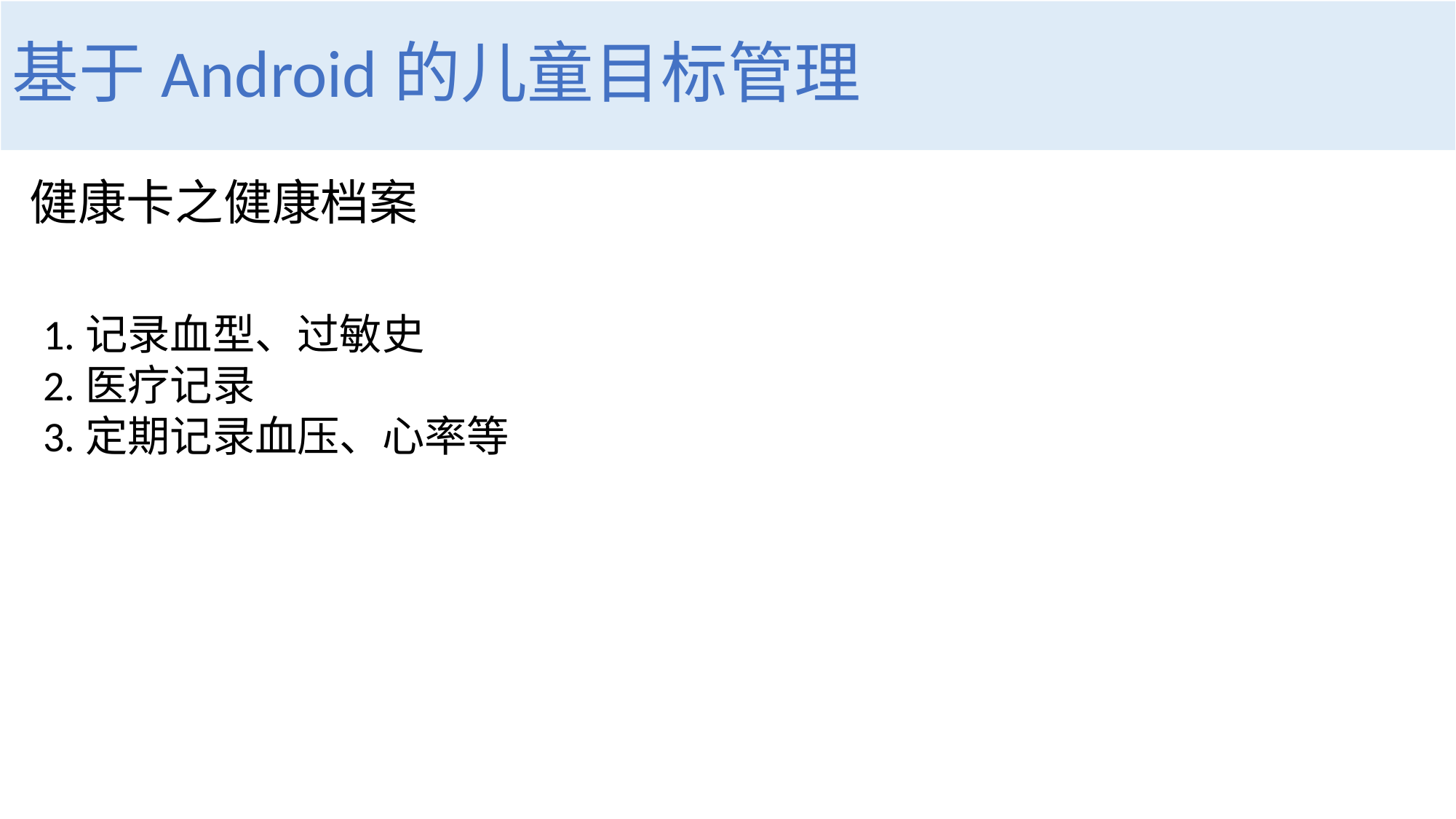

# 基于Android的儿童目标管理
健康卡之健康档案
1.记录血型、过敏史
2.医疗记录
3.定期记录血压、心率等